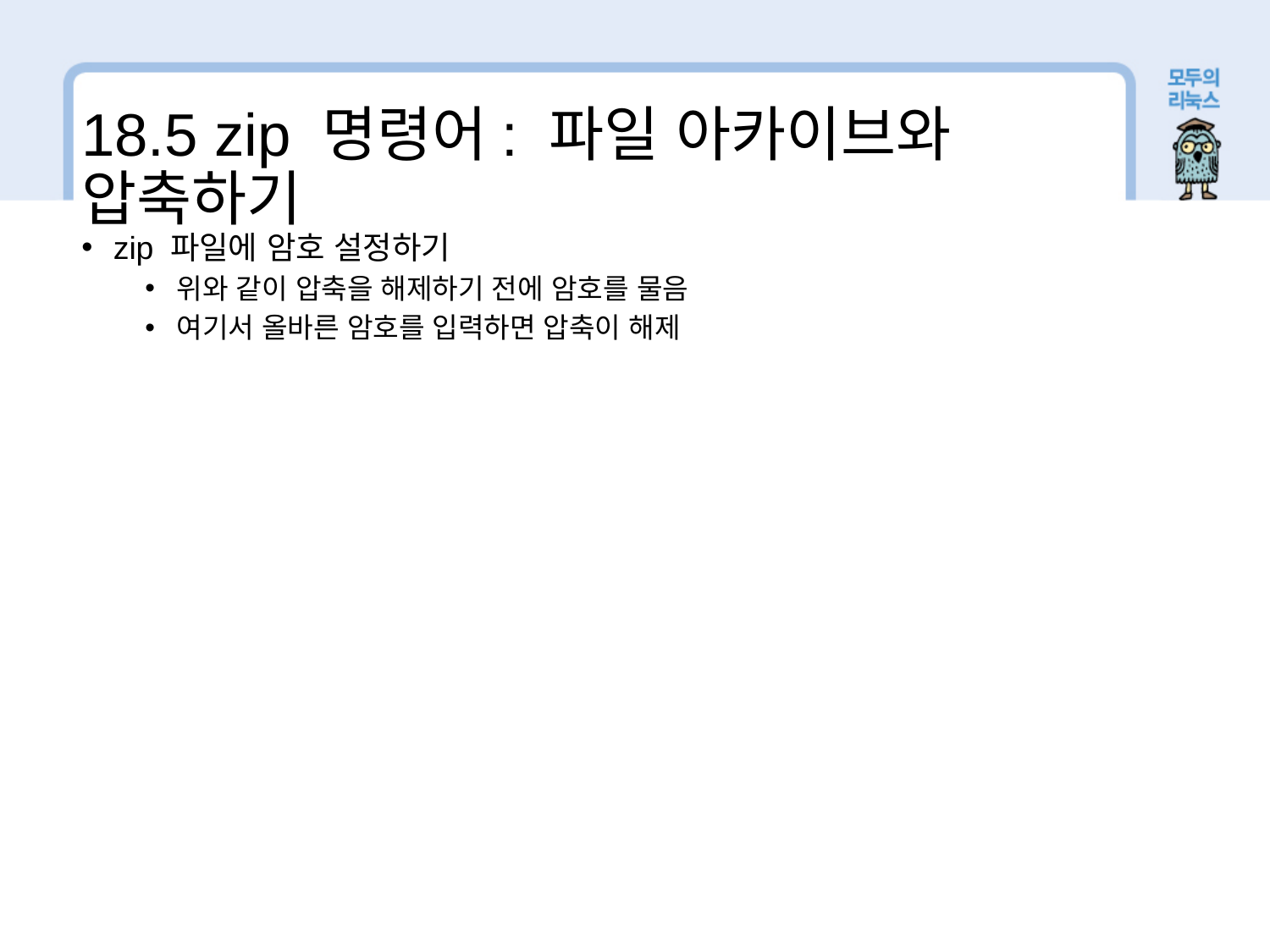

18.5 zip 명령어: 파일 아카이브와 압축하기
zip 파일에 암호 설정하기
위와 같이 압축을 해제하기 전에 암호를 물음
여기서 올바른 암호를 입력하면 압축이 해제